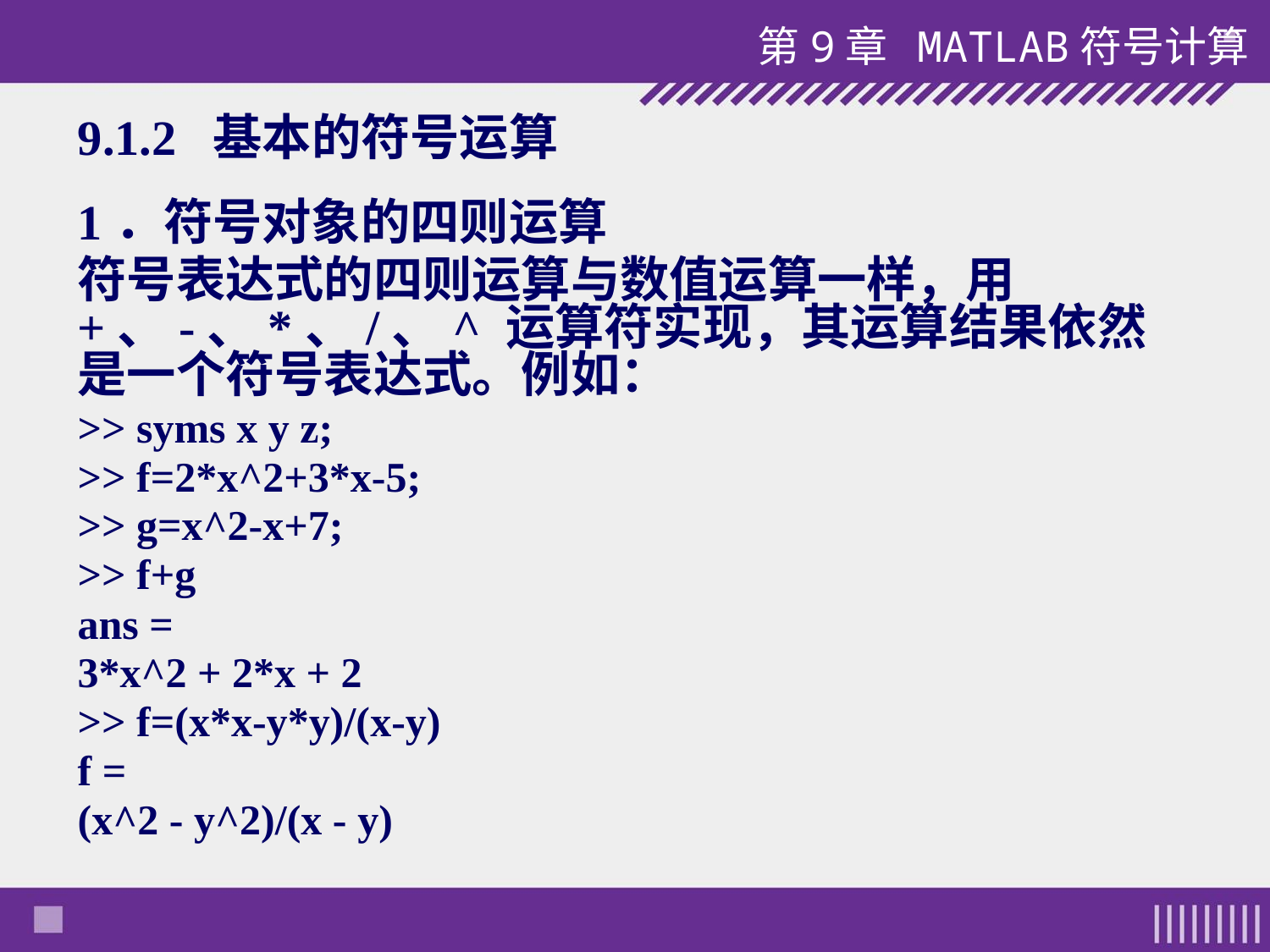

第9章  MATLAB符号计算
# 9.1.2  基本的符号运算
1．符号对象的四则运算
符号表达式的四则运算与数值运算一样，用+、-、*、/、^ 运算符实现，其运算结果依然是一个符号表达式。例如：
>> syms x y z;
>> f=2*x^2+3*x-5;
>> g=x^2-x+7;
>> f+g
ans =
3*x^2 + 2*x + 2
>> f=(x*x-y*y)/(x-y)
f =
(x^2 - y^2)/(x - y)